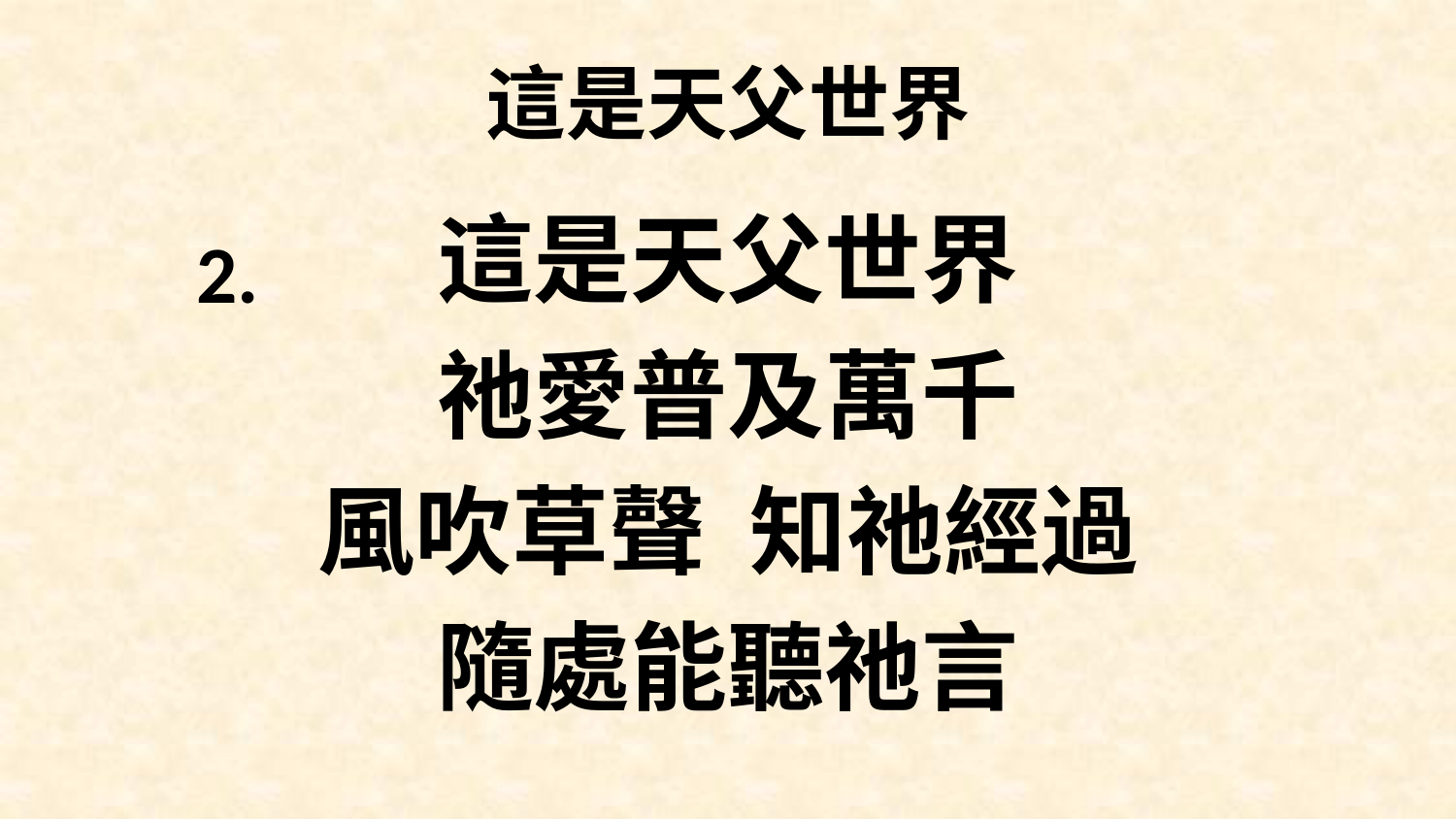

# 這是天父世界
這是天父世界
祂愛普及萬千
風吹草聲  知祂經過
隨處能聽祂言
2.